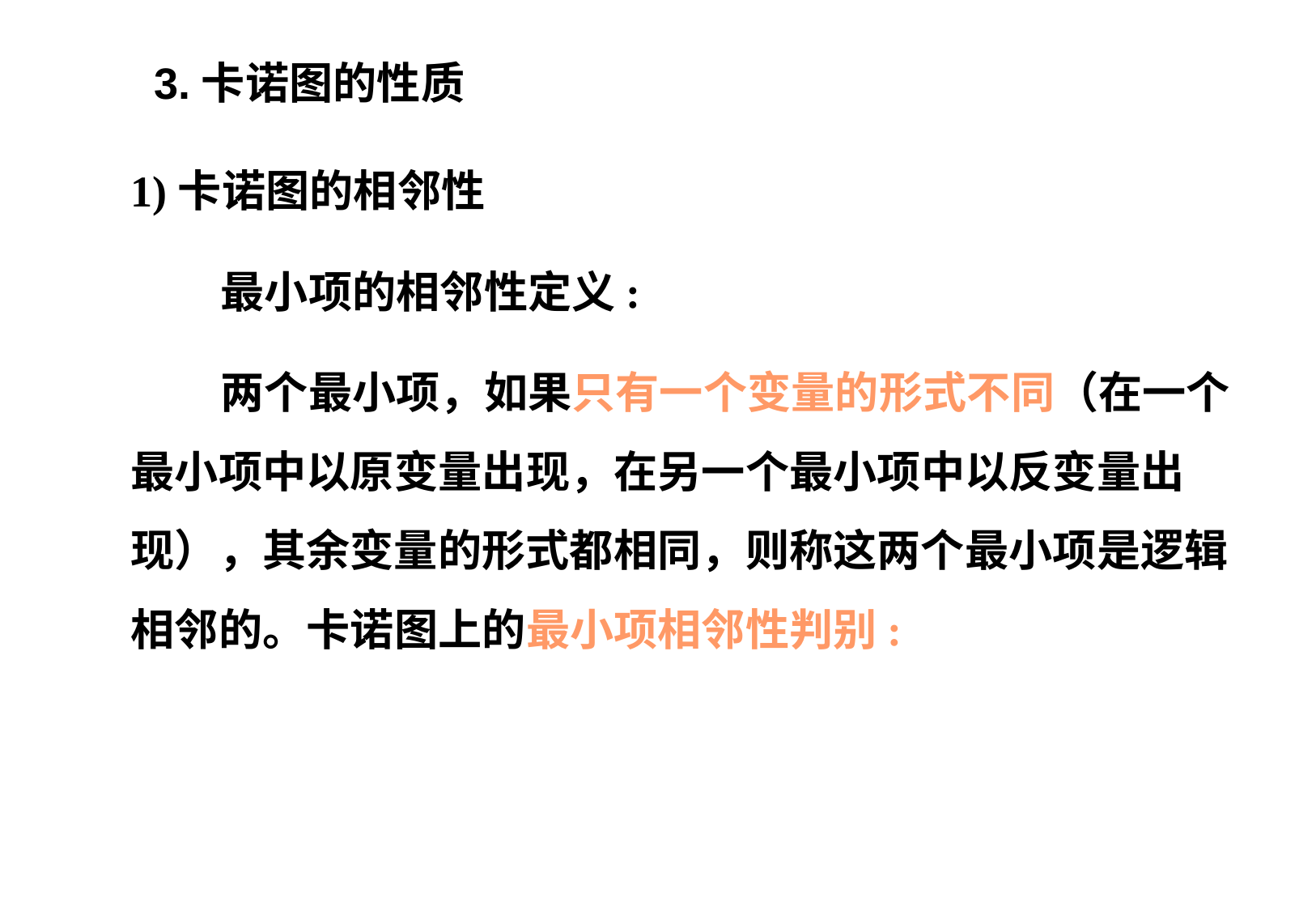

3.卡诺图的性质
1)卡诺图的相邻性
        最小项的相邻性定义:
        两个最小项，如果只有一个变量的形式不同（在一个最小项中以原变量出现，在另一个最小项中以反变量出现），其余变量的形式都相同，则称这两个最小项是逻辑相邻的。卡诺图上的最小项相邻性判别: